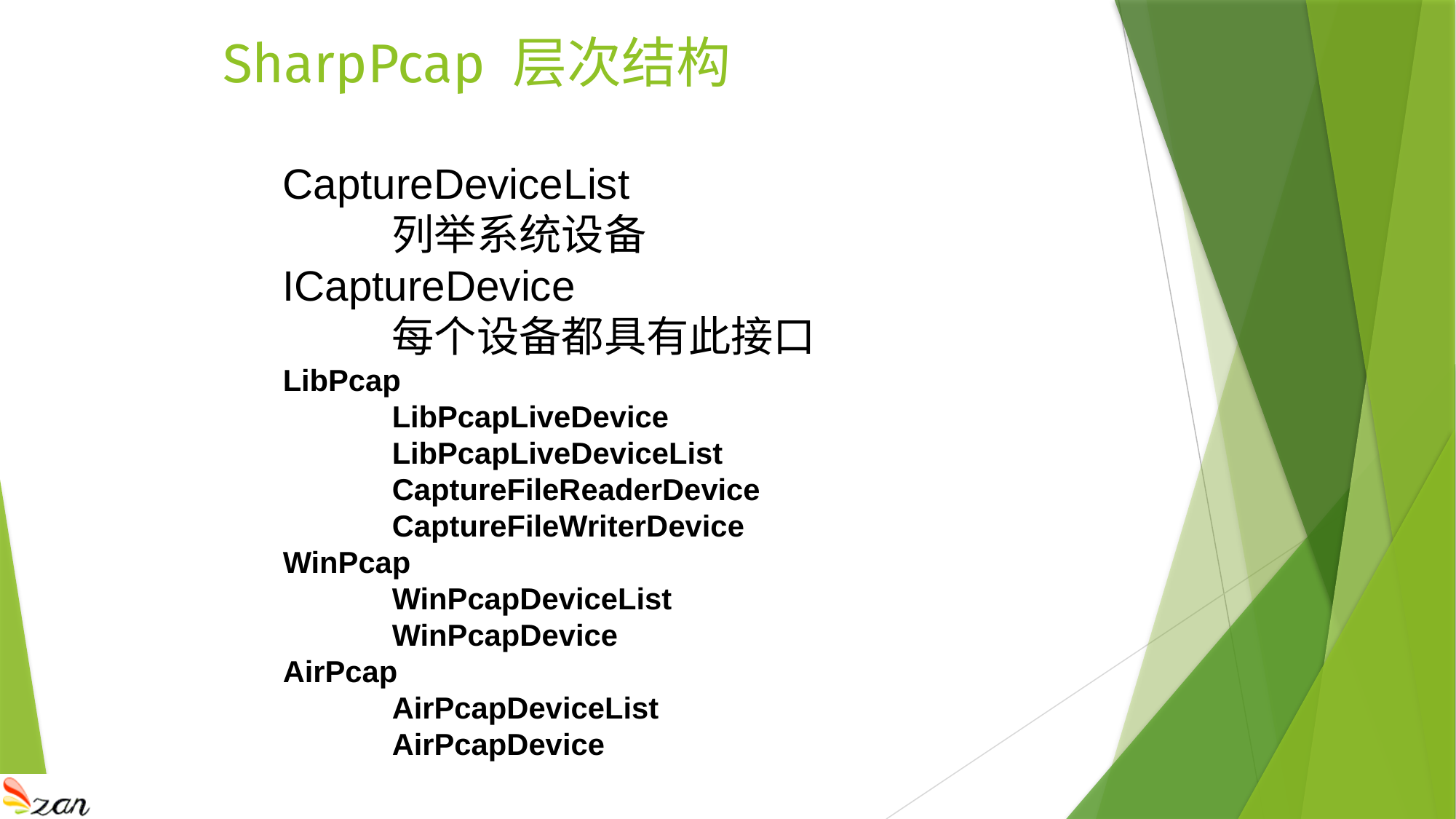

# SharpPcap 层次结构
CaptureDeviceList
	列举系统设备
ICaptureDevice
	每个设备都具有此接口
LibPcap
	LibPcapLiveDevice
	LibPcapLiveDeviceList
	CaptureFileReaderDevice
	CaptureFileWriterDevice
WinPcap
	WinPcapDeviceList
	WinPcapDevice
AirPcap
	AirPcapDeviceList
	AirPcapDevice